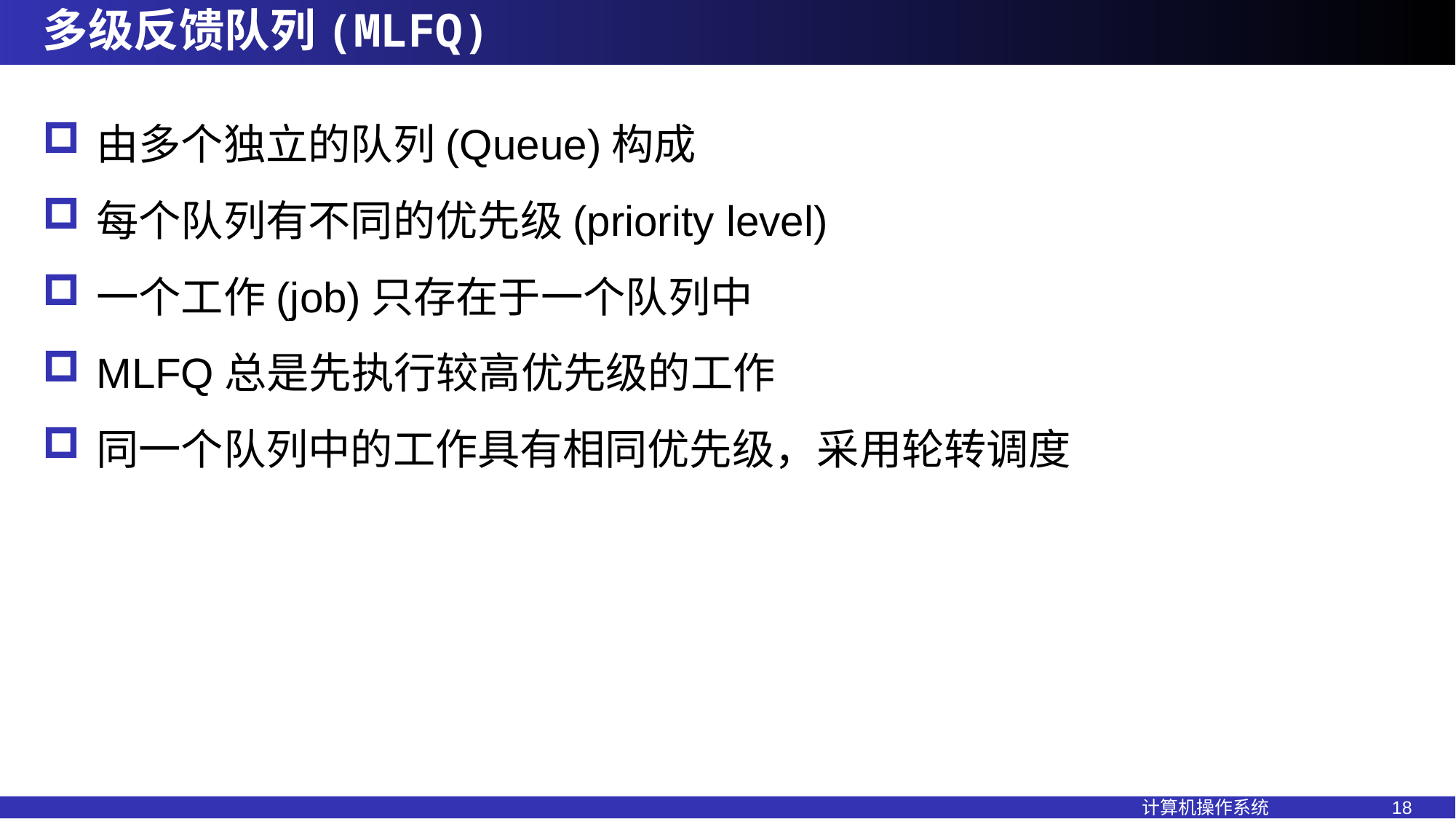

# 多级反馈队列(MLFQ)
由多个独立的队列(Queue)构成
每个队列有不同的优先级(priority level)
一个工作(job)只存在于一个队列中
MLFQ总是先执行较高优先级的工作
同一个队列中的工作具有相同优先级，采用轮转调度
计算机操作系统                     18